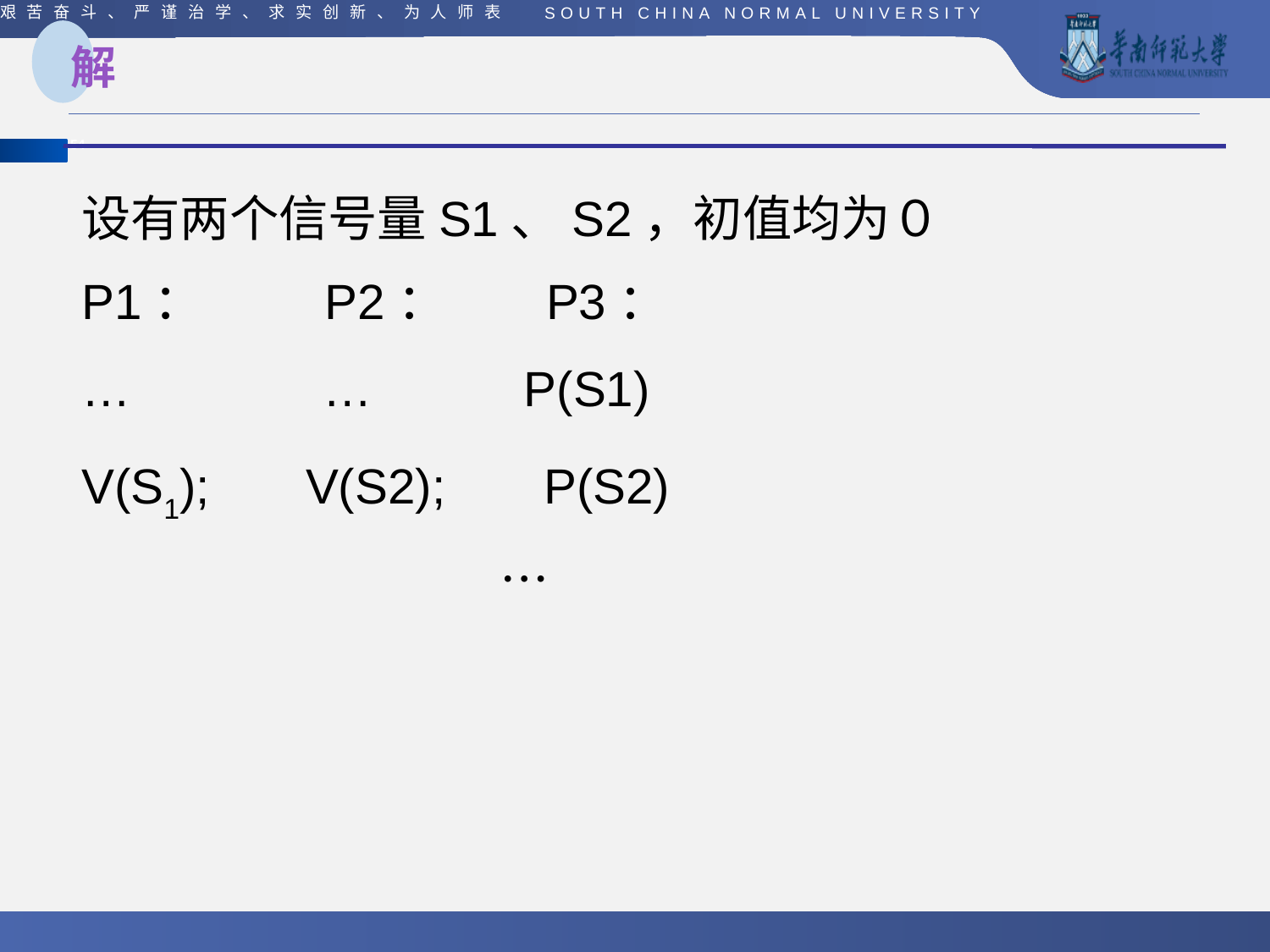

# 解
设有两个信号量S1、S2，初值均为０
P1：          P2：        P3：
…              …           P(S1)
V(S1);       V(S2); 　 P(S2)
                           　　 …

54